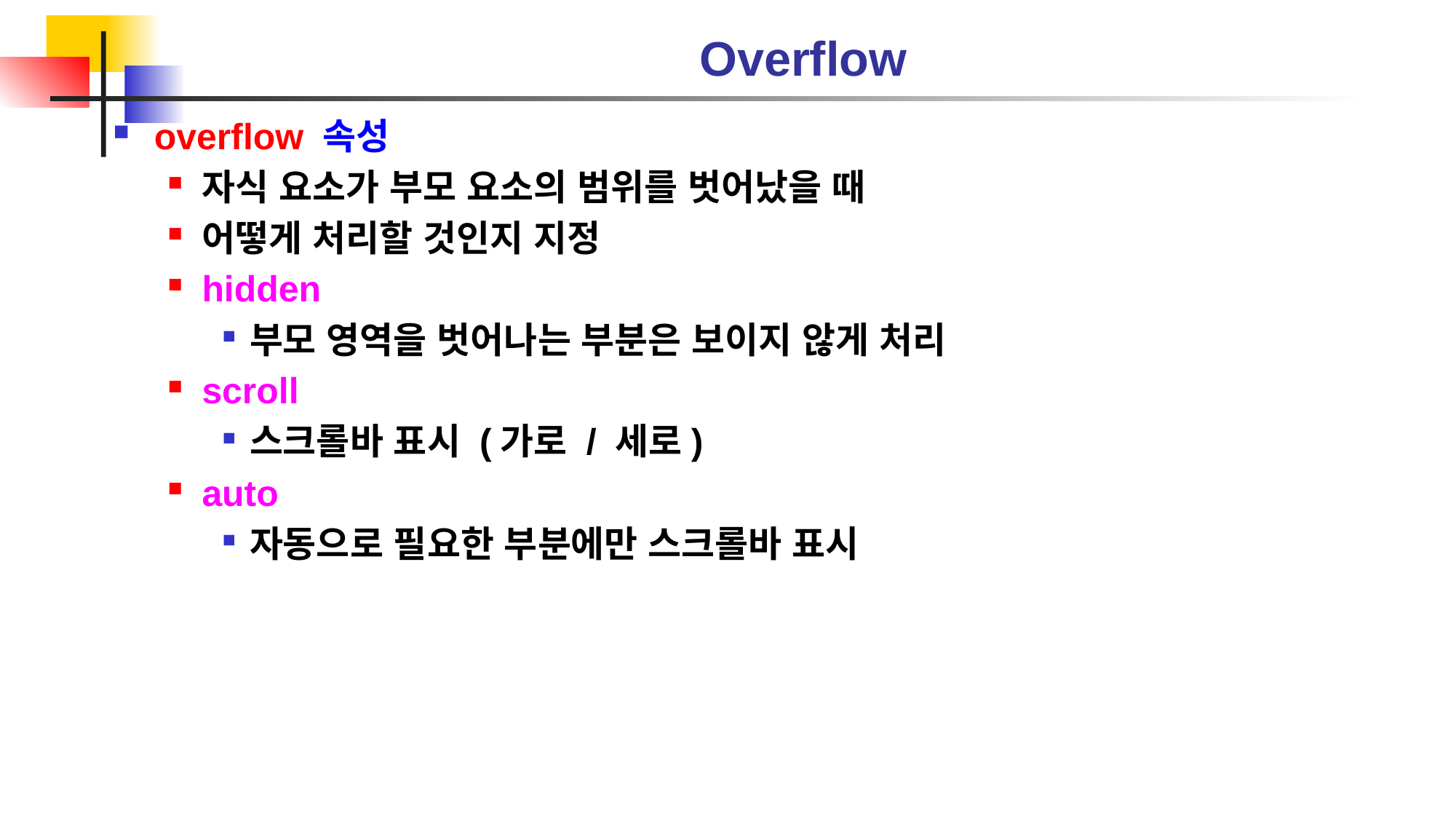

# Overflow
overflow 속성
자식 요소가 부모 요소의 범위를 벗어났을 때
어떻게 처리할 것인지 지정
hidden
부모 영역을 벗어나는 부분은 보이지 않게 처리
scroll
스크롤바 표시 (가로 / 세로)
auto
자동으로 필요한 부분에만 스크롤바 표시